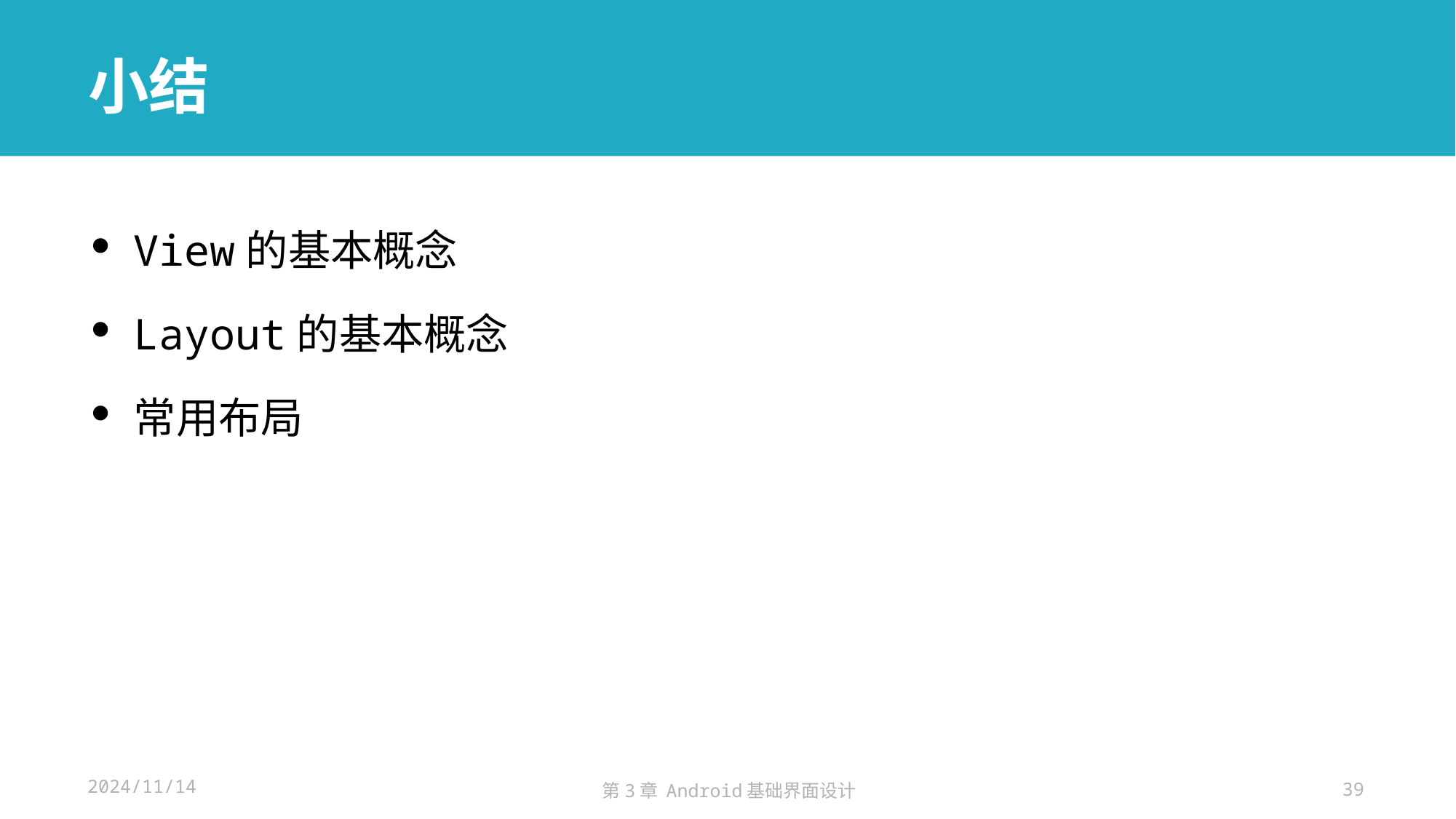

# 小结
View的基本概念
Layout的基本概念
常用布局

2024/11/14
第3章 Android基础界面设计
39